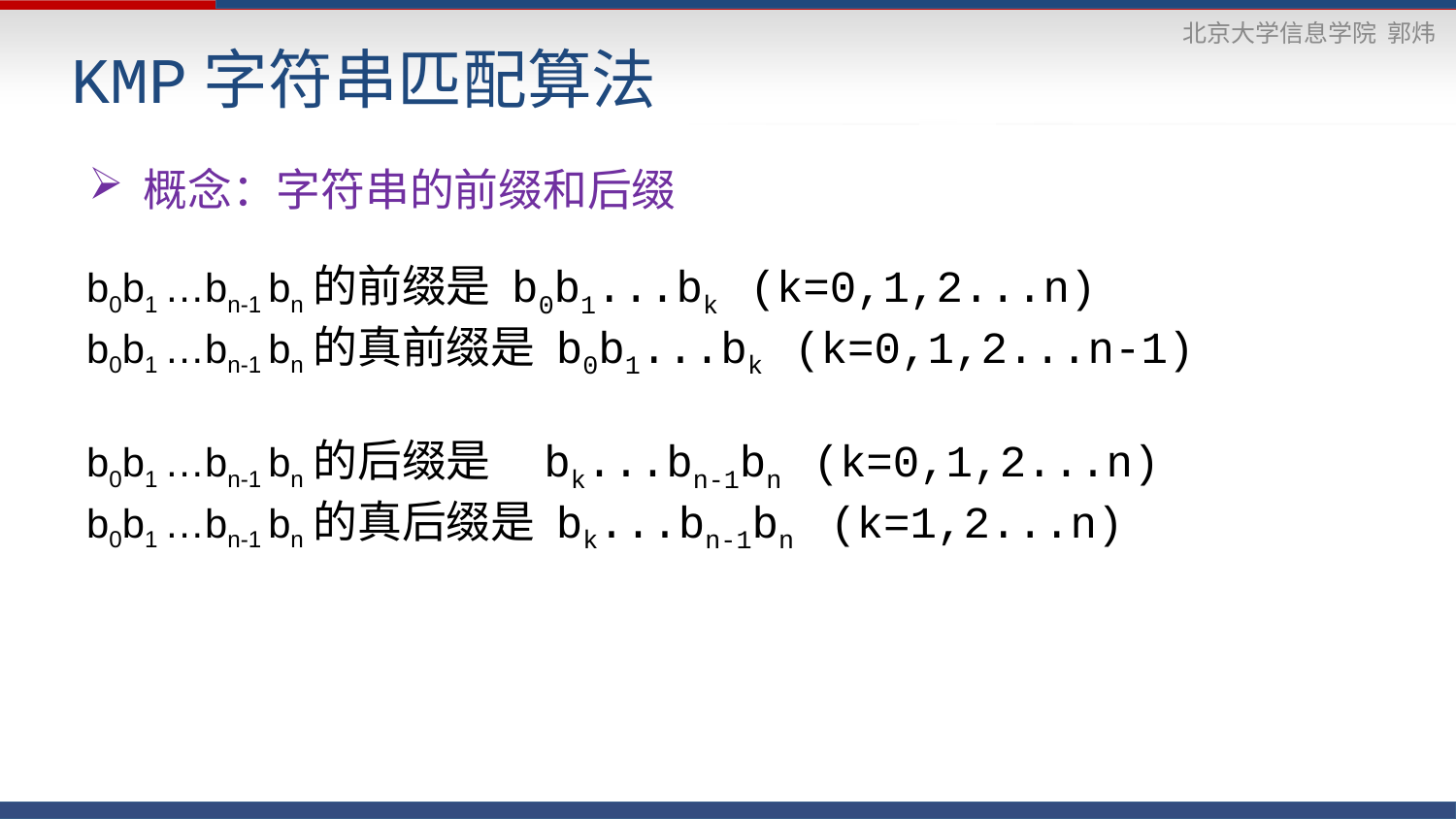

# KMP字符串匹配算法

概念：字符串的前缀和后缀

b0b1 …bn-1 bn的前缀是 b0b1...bk  (k=0,1,2...n)
b0b1 …bn-1 bn的真前缀是 b0b1...bk  (k=0,1,2...n-1)

b0b1 …bn-1 bn的后缀是 	 bk...bn-1bn  (k=0,1,2...n)
b0b1 …bn-1 bn的真后缀是 bk...bn-1bn	 (k=1,2...n)